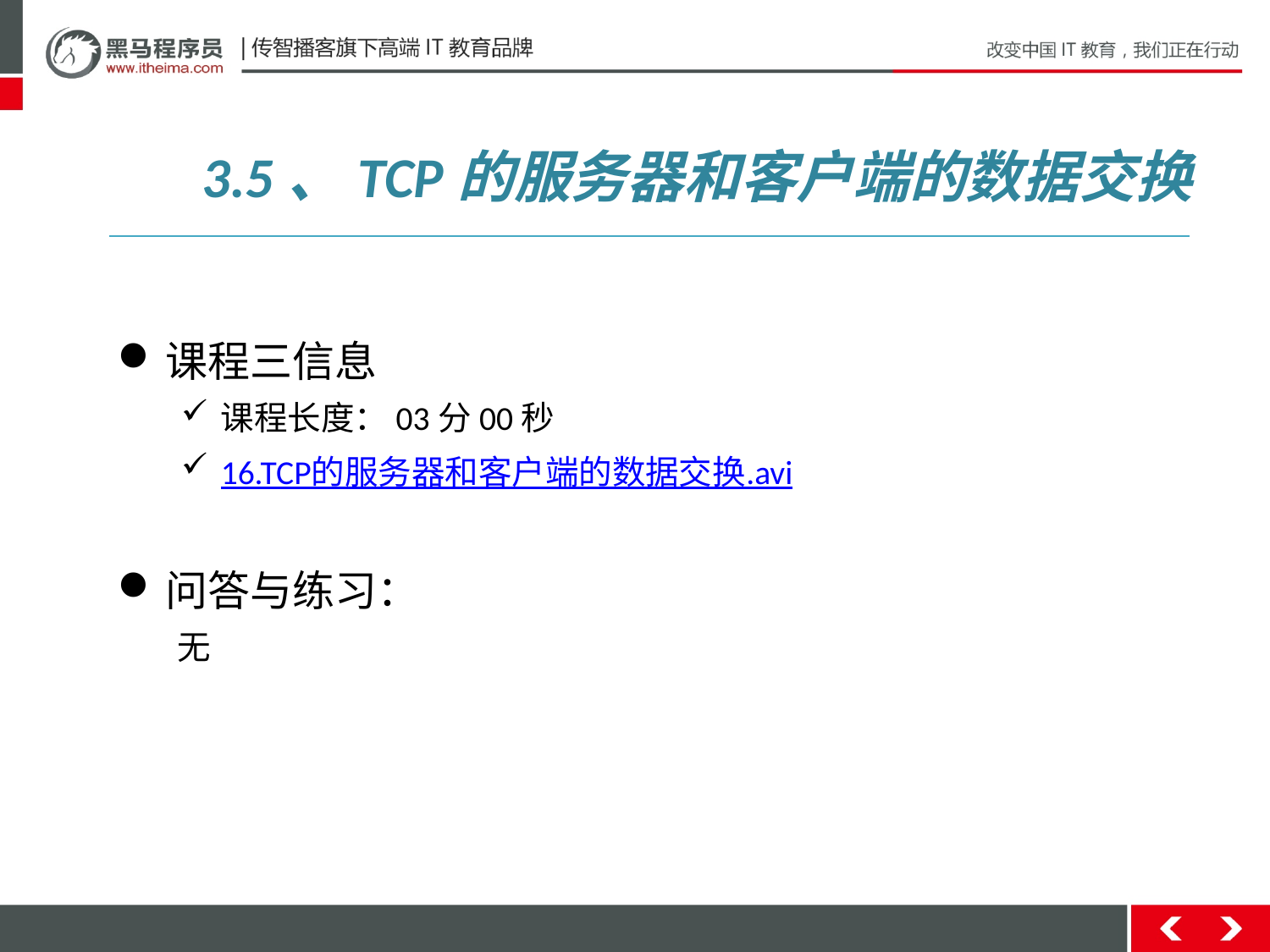

3.5、TCP的服务器和客户端的数据交换

课程三信息
课程长度：03分00秒
16.TCP的服务器和客户端的数据交换.avi

问答与练习：
       无